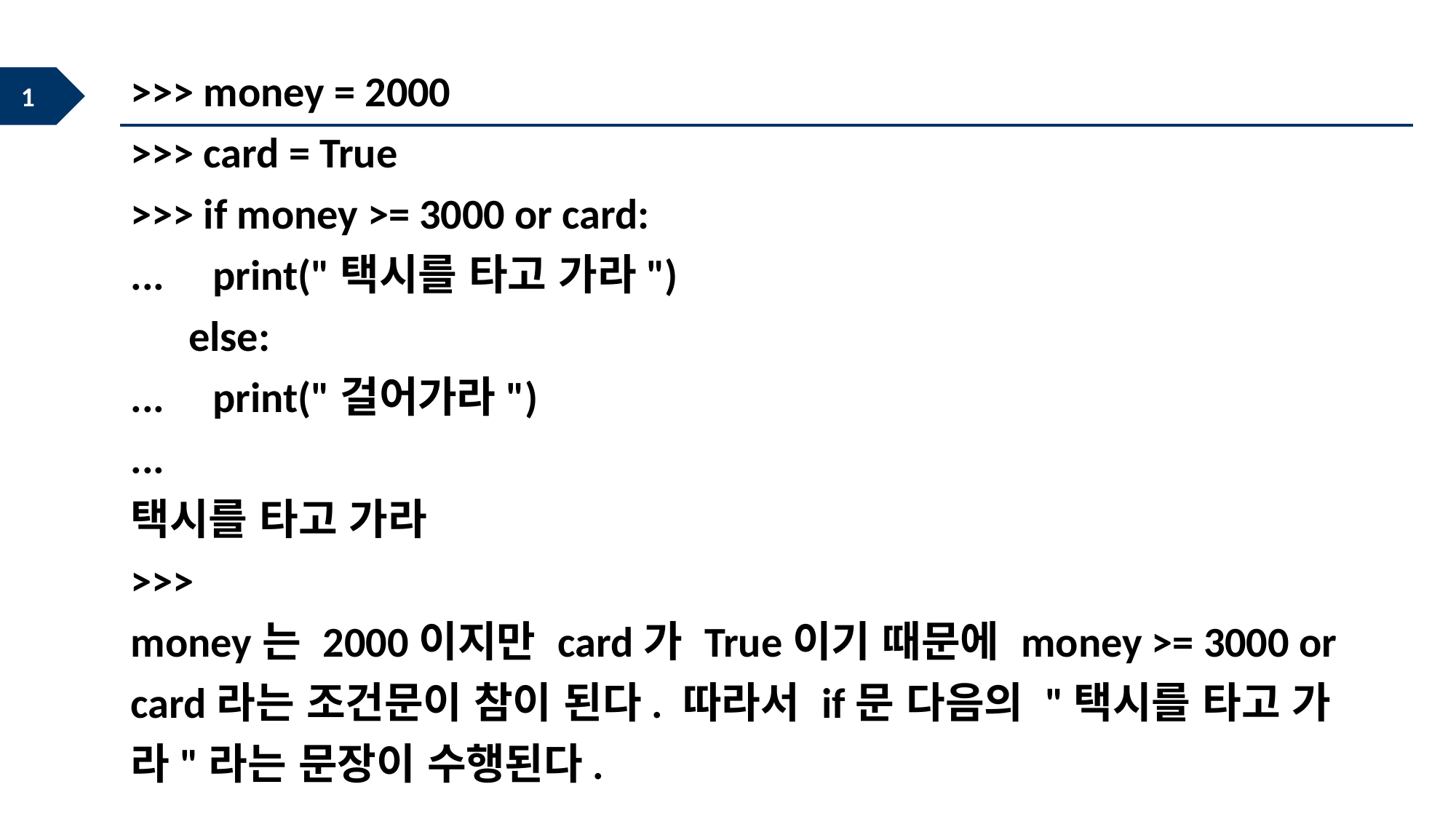

>>> money = 2000
>>> card = True
>>> if money >= 3000 or card:
...     print("택시를 타고 가라")
      else:
...     print("걸어가라")
...
택시를 타고 가라
>>>
money는 2000이지만 card가 True이기 때문에 money >= 3000 or card라는 조건문이 참이 된다. 따라서 if문 다음의 "택시를 타고 가라"라는 문장이 수행된다.